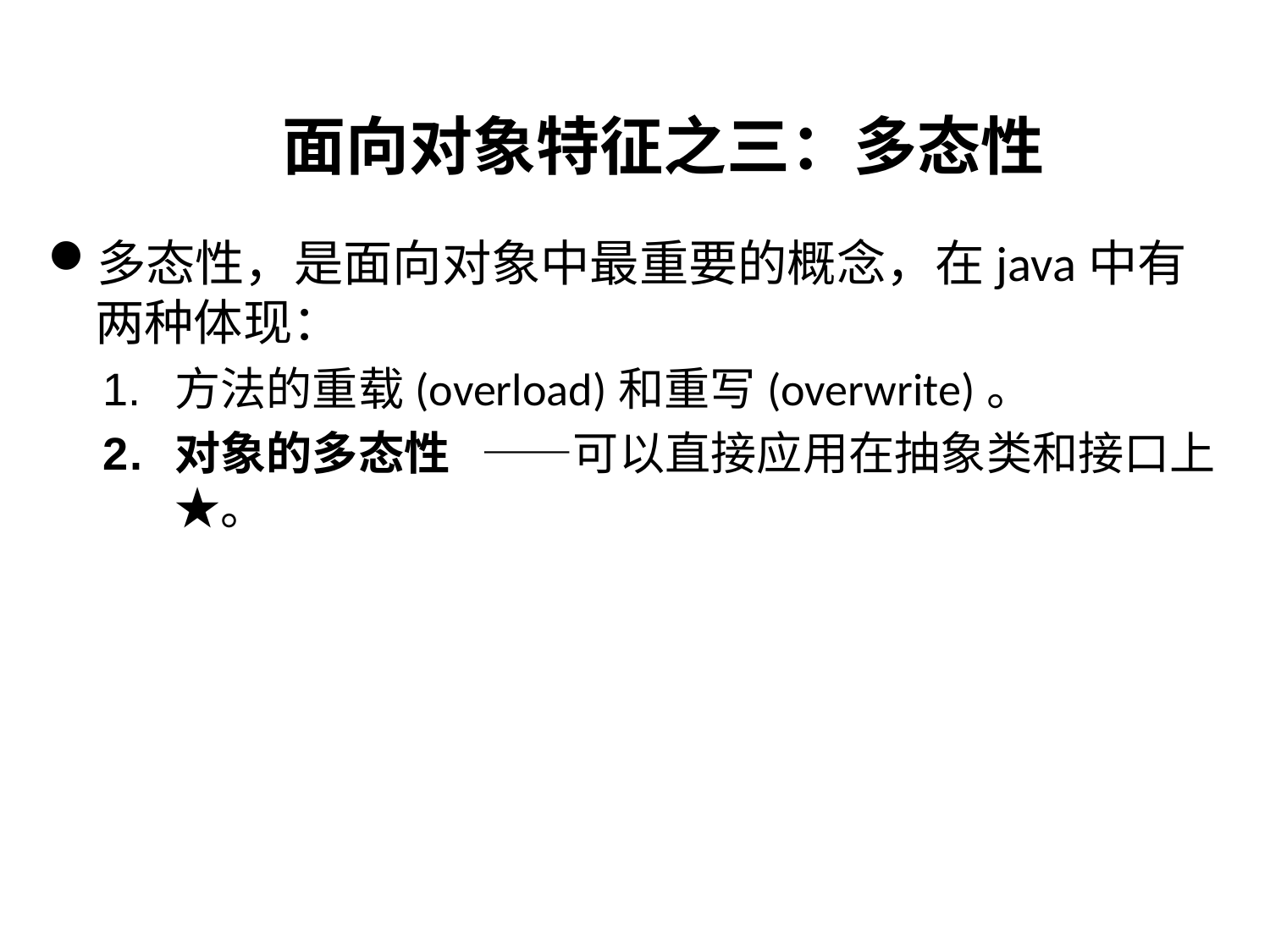

# 面向对象特征之三：多态性
多态性，是面向对象中最重要的概念，在java中有两种体现：
方法的重载(overload)和重写(overwrite)。
对象的多态性   ——可以直接应用在抽象类和接口上★。